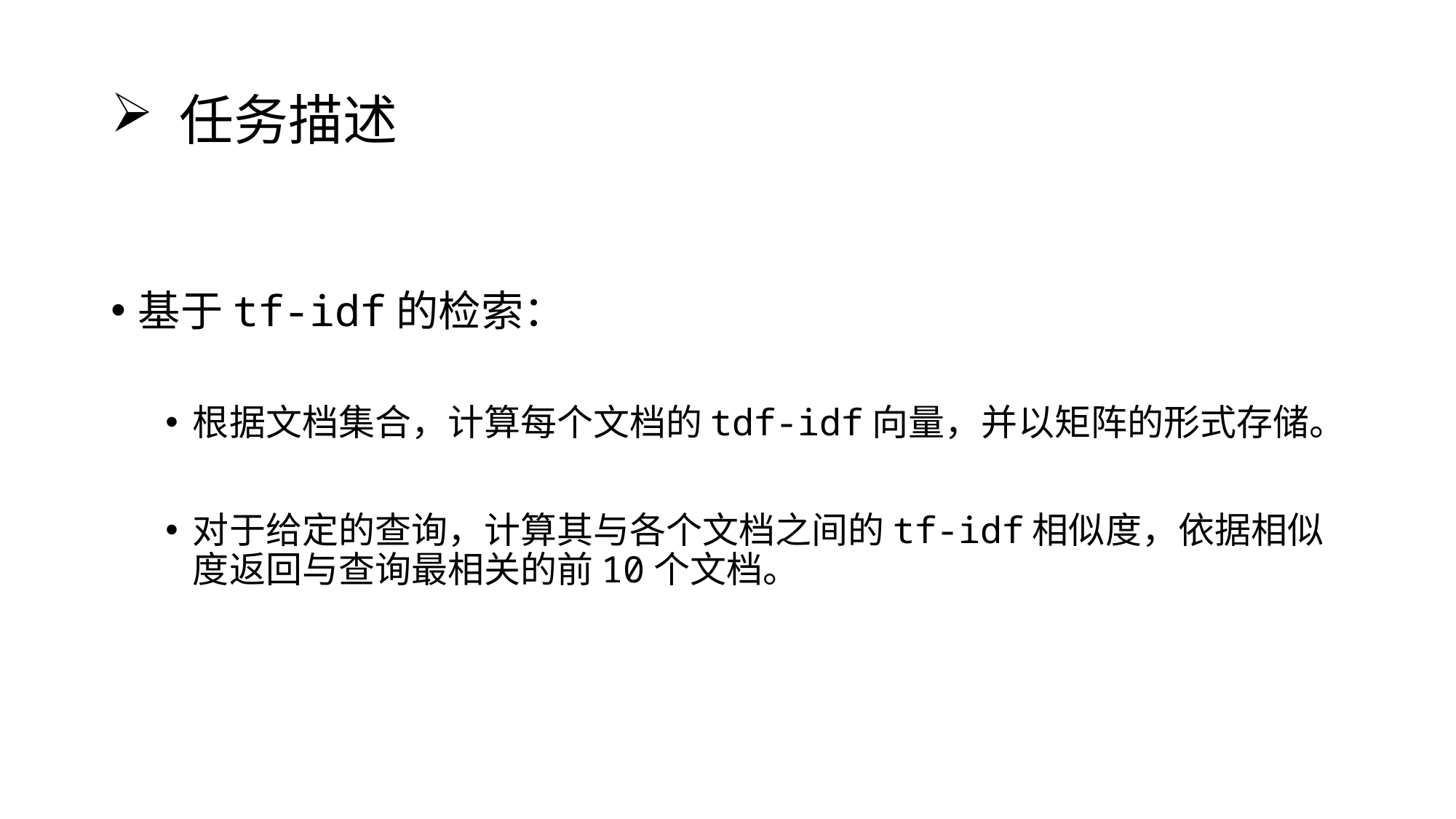

# 任务描述

基于tf-idf的检索：

根据文档集合，计算每个文档的tdf-idf向量，并以矩阵的形式存储。

对于给定的查询，计算其与各个文档之间的tf-idf相似度，依据相似度返回与查询最相关的前10个文档。